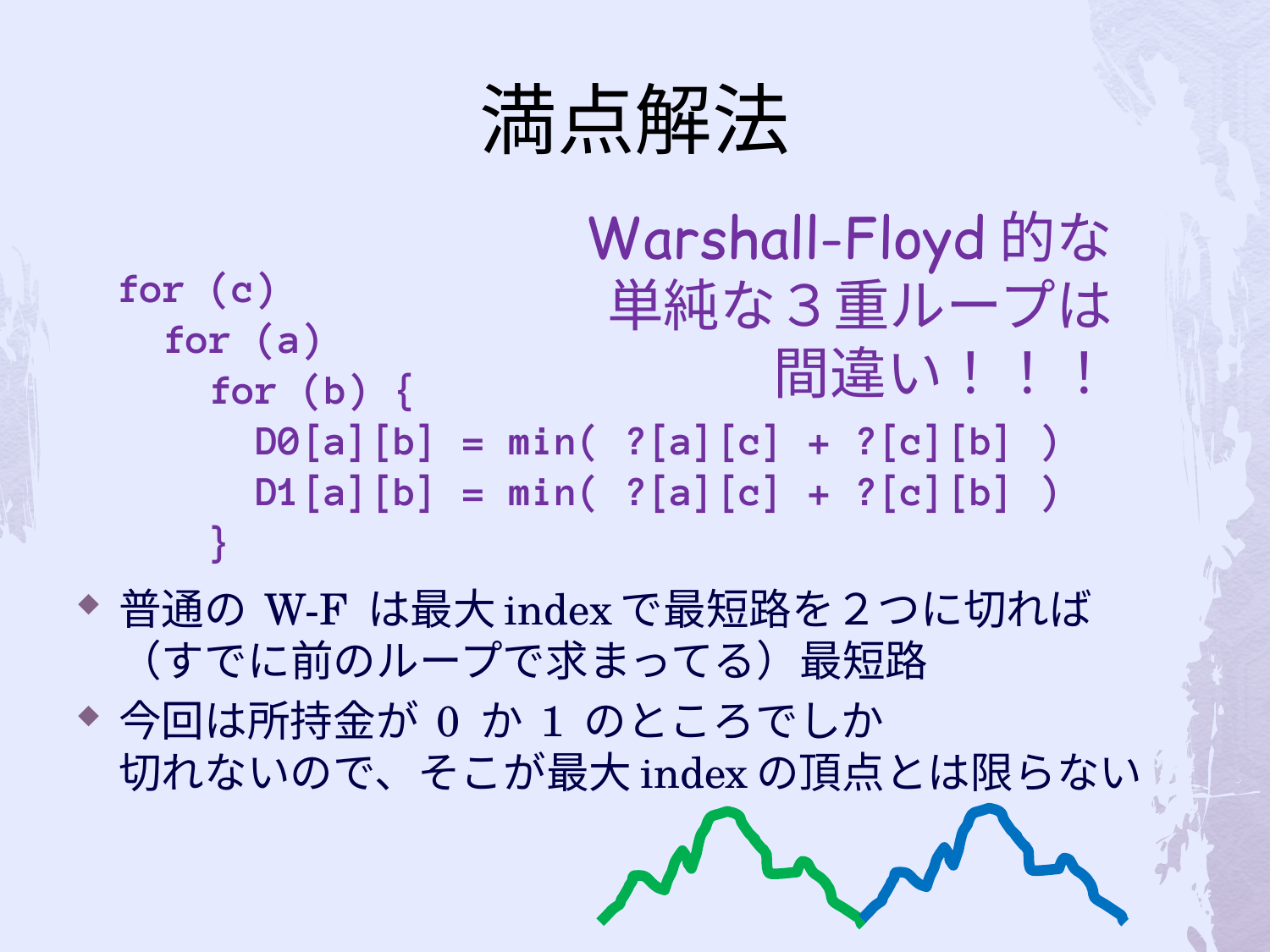

# 満点解法
Warshall-Floyd的な
単純な３重ループは
間違い！！！
for (c)
  for (a)
    for (b) {
      D0[a][b] = min( ?[a][c] + ?[c][b] )
      D1[a][b] = min( ?[a][c] + ?[c][b] )
    }

普通の W-F は最大indexで最短路を２つに切れば
（すでに前のループで求まってる）最短路
今回は所持金が 0 か 1 のところでしか
切れないので、そこが最大indexの頂点とは限らない